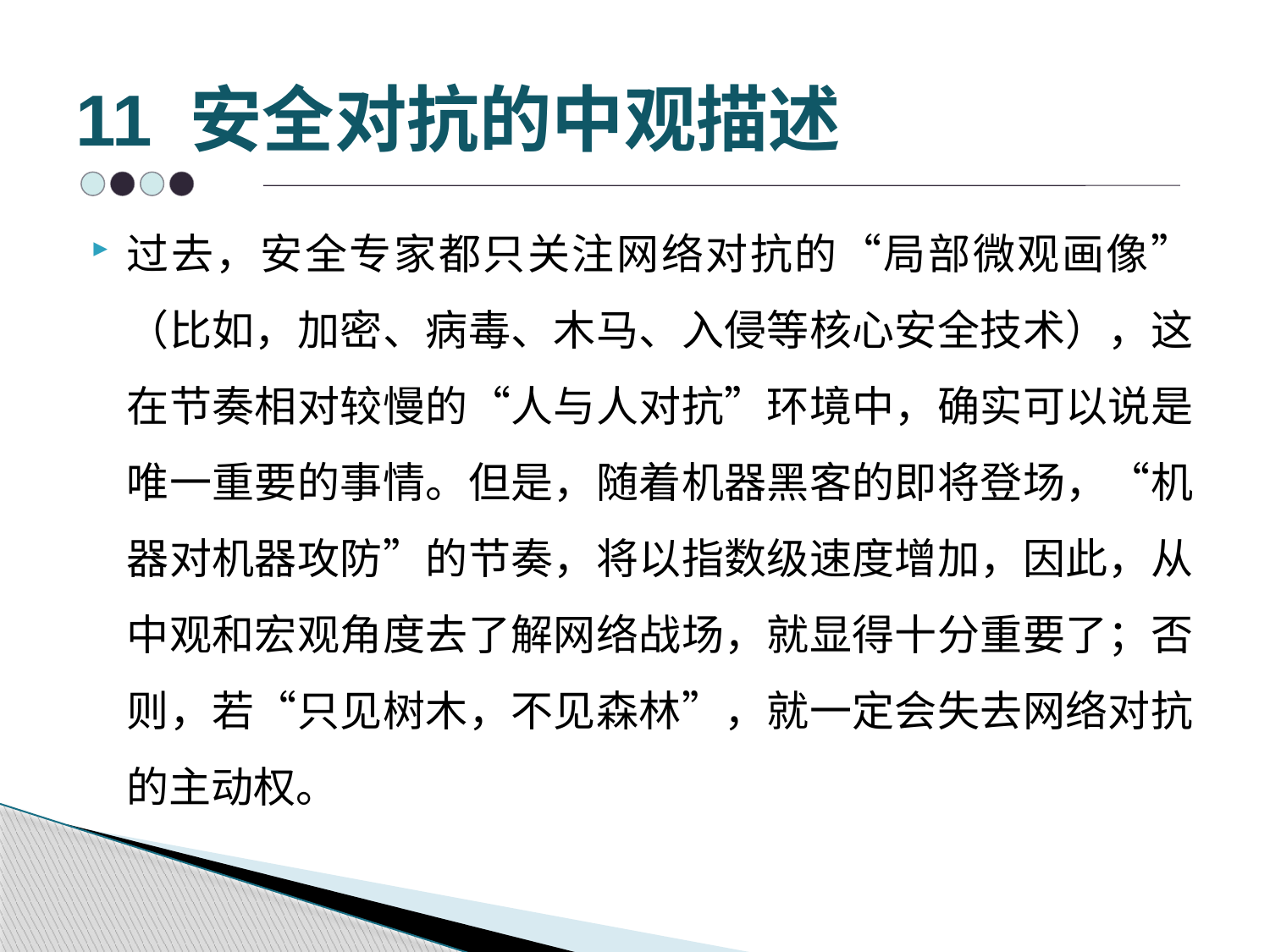

# 11 安全对抗的中观描述

过去，安全专家都只关注网络对抗的“局部微观画像”（比如，加密、病毒、木马、入侵等核心安全技术），这在节奏相对较慢的“人与人对抗”环境中，确实可以说是唯一重要的事情。但是，随着机器黑客的即将登场，“机器对机器攻防”的节奏，将以指数级速度增加，因此，从中观和宏观角度去了解网络战场，就显得十分重要了；否则，若“只见树木，不见森林”，就一定会失去网络对抗的主动权。